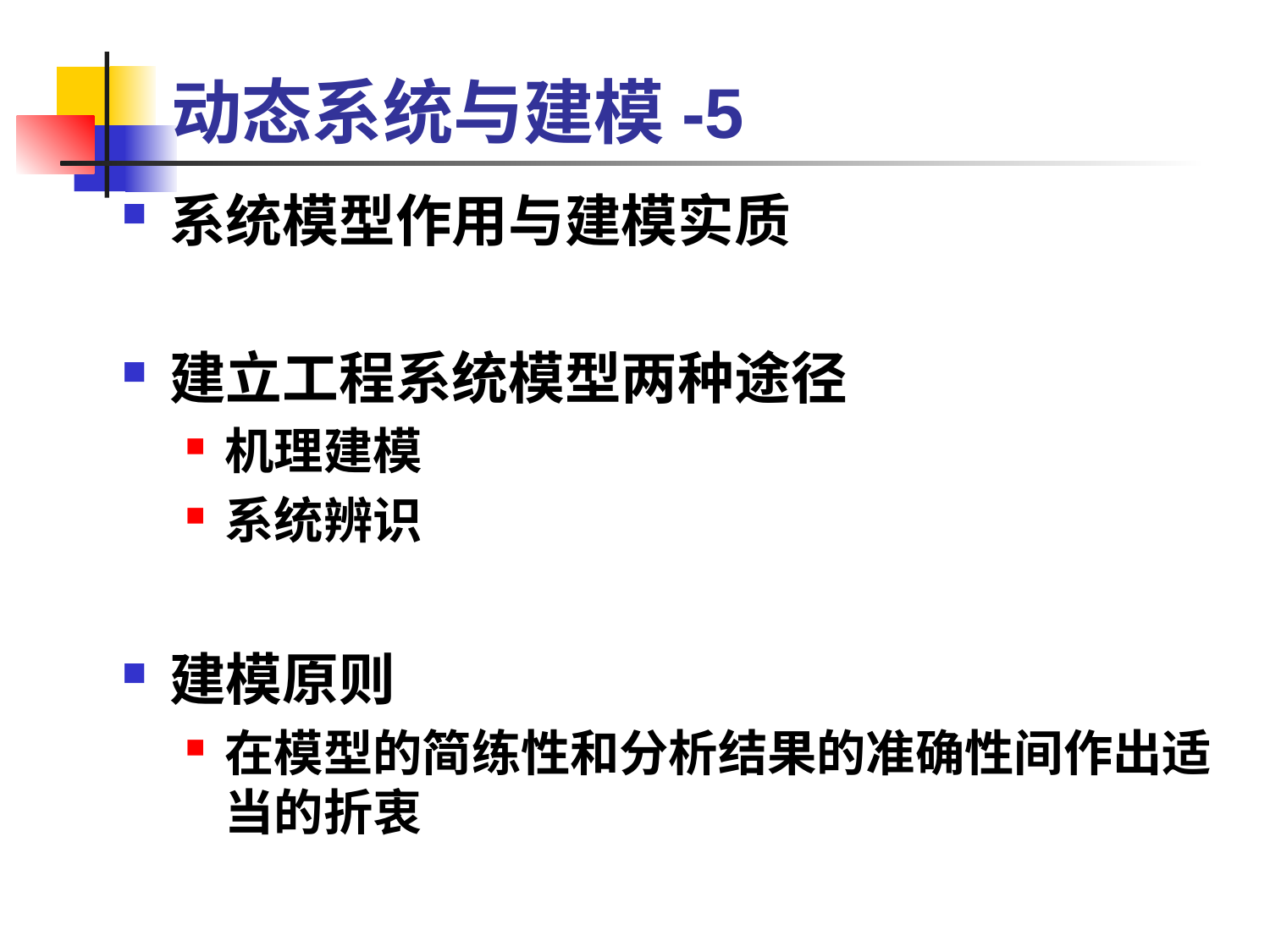

# 动态系统与建模-5
系统模型作用与建模实质

建立工程系统模型两种途径
机理建模
系统辨识

建模原则
在模型的简练性和分析结果的准确性间作出适当的折衷